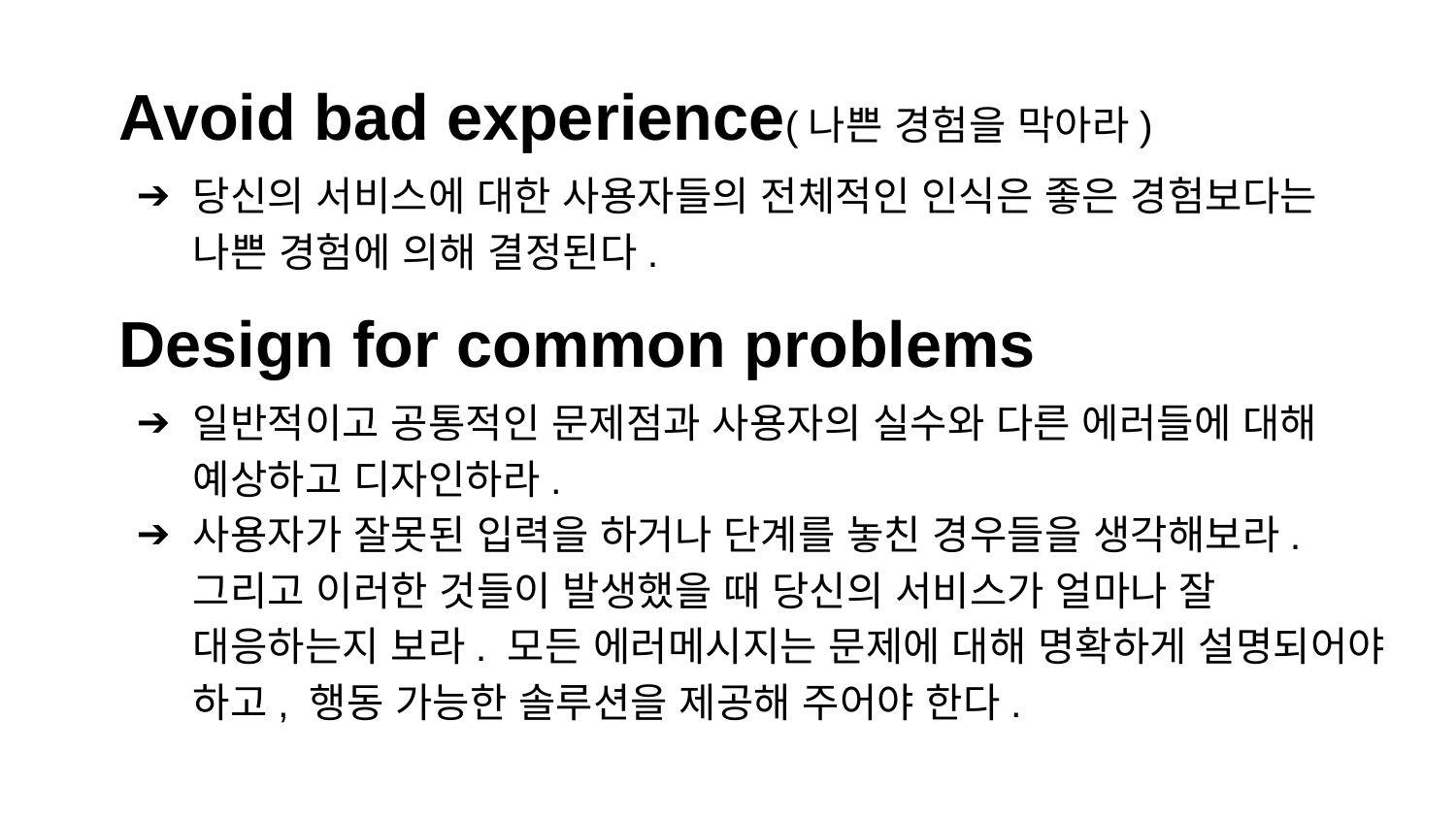

Avoid bad experience(나쁜 경험을 막아라)
당신의 서비스에 대한 사용자들의 전체적인 인식은 좋은 경험보다는 나쁜 경험에 의해 결정된다.
Design for common problems
일반적이고 공통적인 문제점과 사용자의 실수와 다른 에러들에 대해 예상하고 디자인하라.
사용자가 잘못된 입력을 하거나 단계를 놓친 경우들을 생각해보라. 그리고 이러한 것들이 발생했을 때 당신의 서비스가 얼마나 잘 대응하는지 보라. 모든 에러메시지는 문제에 대해 명확하게 설명되어야 하고, 행동 가능한 솔루션을 제공해 주어야 한다.